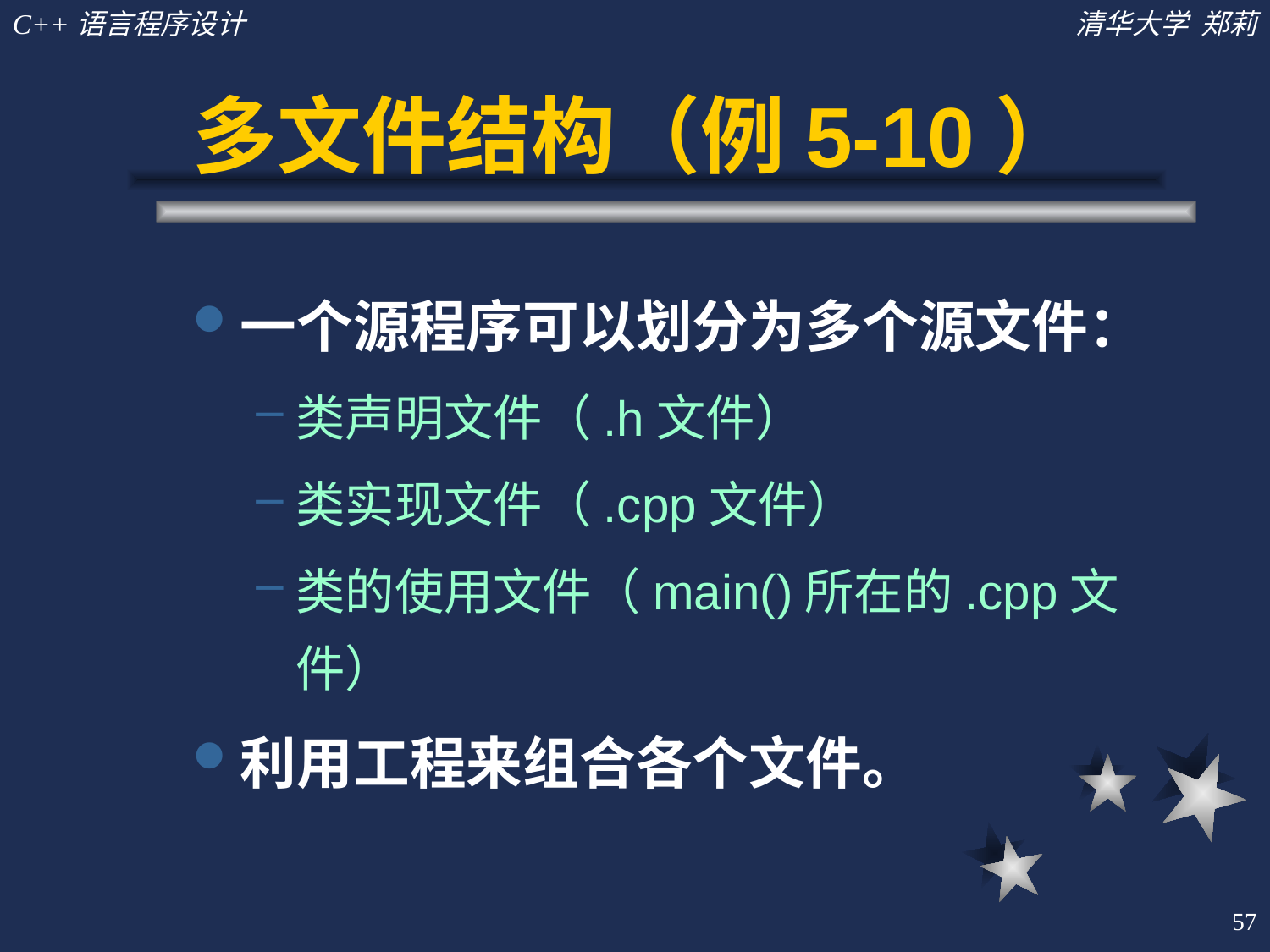

# 多文件结构（例5-10）
一个源程序可以划分为多个源文件：
类声明文件（.h文件）
类实现文件（.cpp文件）
类的使用文件（main()所在的.cpp文件）
利用工程来组合各个文件。
57